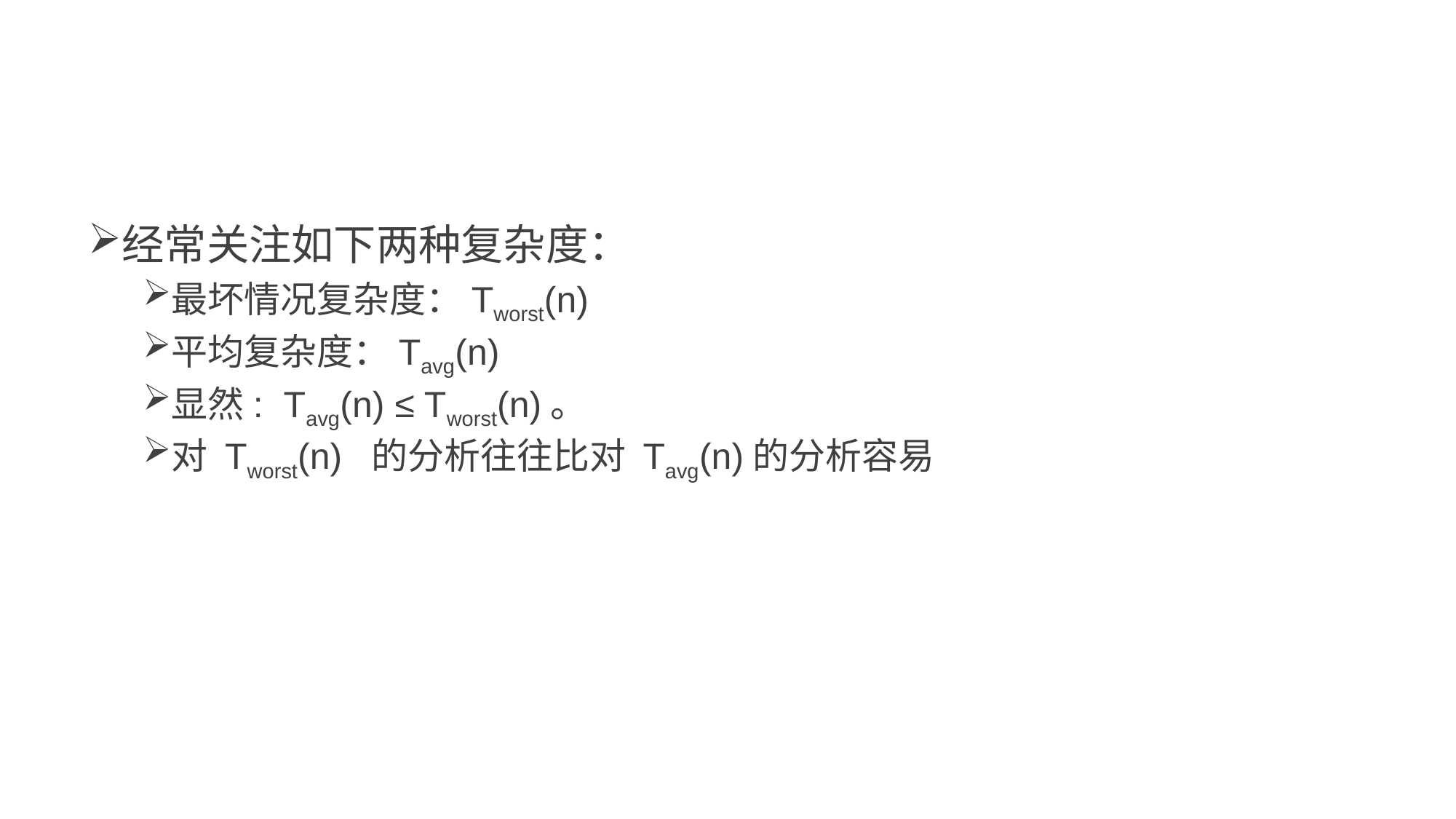

#
经常关注如下两种复杂度：
最坏情况复杂度：Tworst(n)
平均复杂度：Tavg(n)
显然:  Tavg(n) ≤ Tworst(n)。
对 Tworst(n)  的分析往往比对 Tavg(n)的分析容易